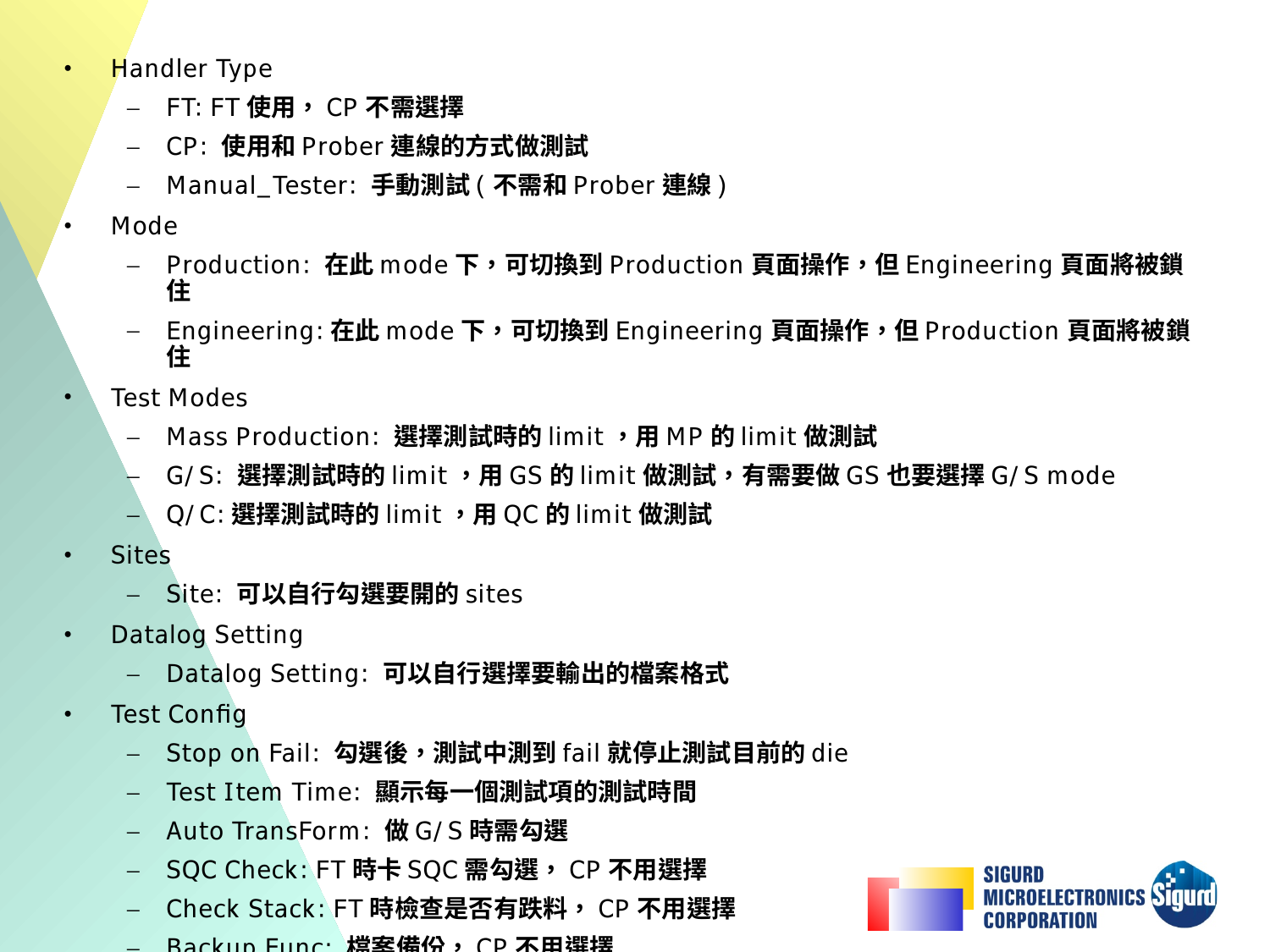

Handler Type
FT: FT使用，CP不需選擇
CP: 使用和Prober連線的方式做測試
Manual_Tester: 手動測試(不需和Prober連線)
Mode
Production: 在此mode下，可切換到Production頁面操作，但Engineering頁面將被鎖住
Engineering:在此mode下，可切換到Engineering頁面操作，但Production頁面將被鎖住
Test Modes
Mass Production: 選擇測試時的limit，用MP的limit做測試
G/S: 選擇測試時的limit，用GS的limit做測試，有需要做GS也要選擇G/S mode
Q/C:選擇測試時的limit，用QC的limit做測試
Sites
Site: 可以自行勾選要開的sites
Datalog Setting
Datalog Setting: 可以自行選擇要輸出的檔案格式
Test Config
Stop on Fail: 勾選後，測試中測到fail就停止測試目前的die
Test Item Time: 顯示每一個測試項的測試時間
Auto TransForm: 做G/S時需勾選
SQC Check: FT時卡SQC需勾選，CP不用選擇
Check Stack: FT時檢查是否有跌料，CP不用選擇
Backup Func: 檔案備份，CP不用選擇